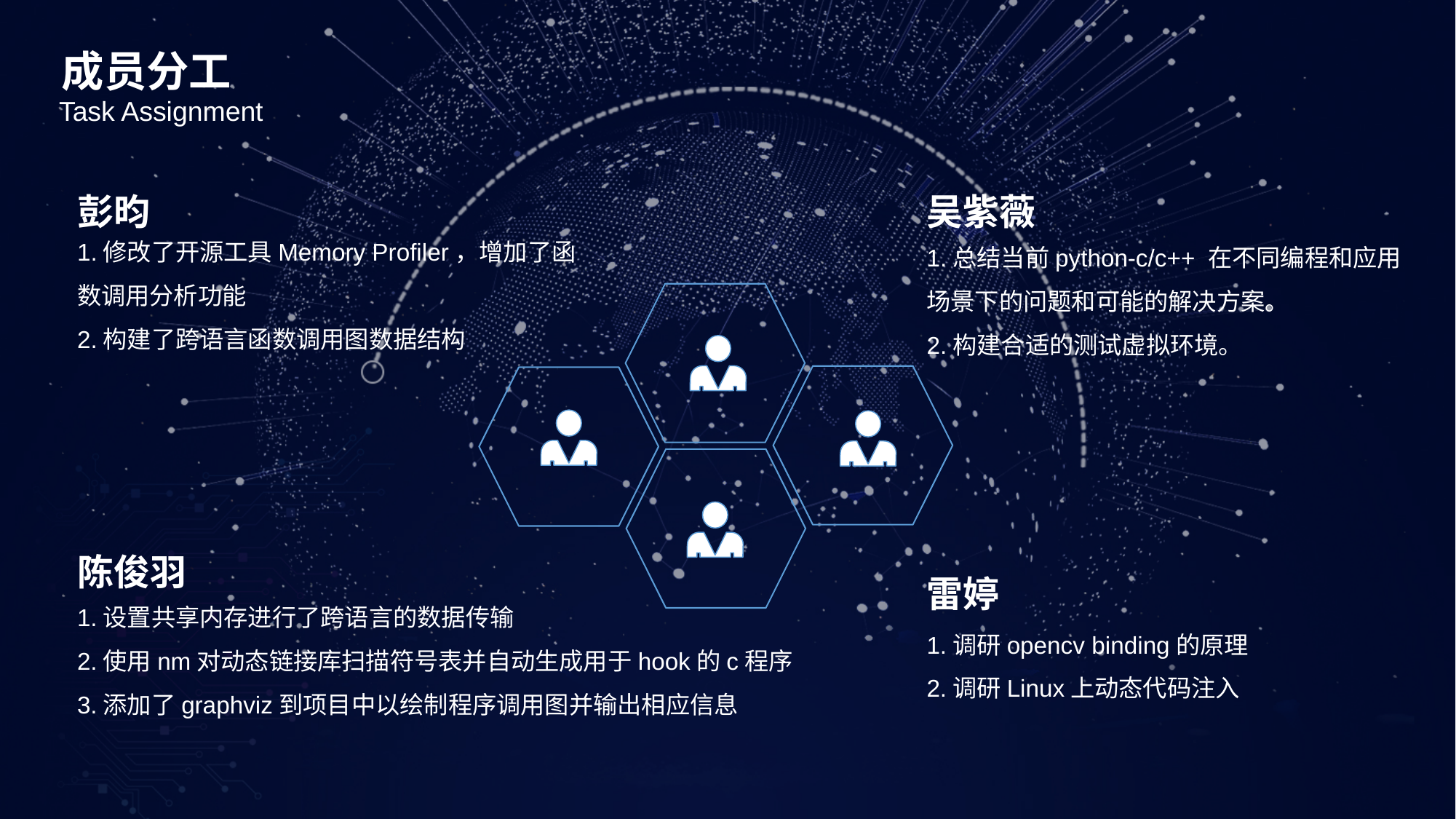

成员分工
Task Assignment
吴紫薇
1.总结当前python-c/c++ 在不同编程和应用场景下的问题和可能的解决方案。
2.构建合适的测试虚拟环境。
彭昀
1.修改了开源工具Memory Profiler，增加了函数调用分析功能
2.构建了跨语言函数调用图数据结构

陈俊羽
1.设置共享内存进行了跨语言的数据传输
2.使用nm对动态链接库扫描符号表并自动生成用于hook的c程序
3.添加了graphviz到项目中以绘制程序调用图并输出相应信息
雷婷
1.调研opencv binding的原理
2.调研Linux上动态代码注入